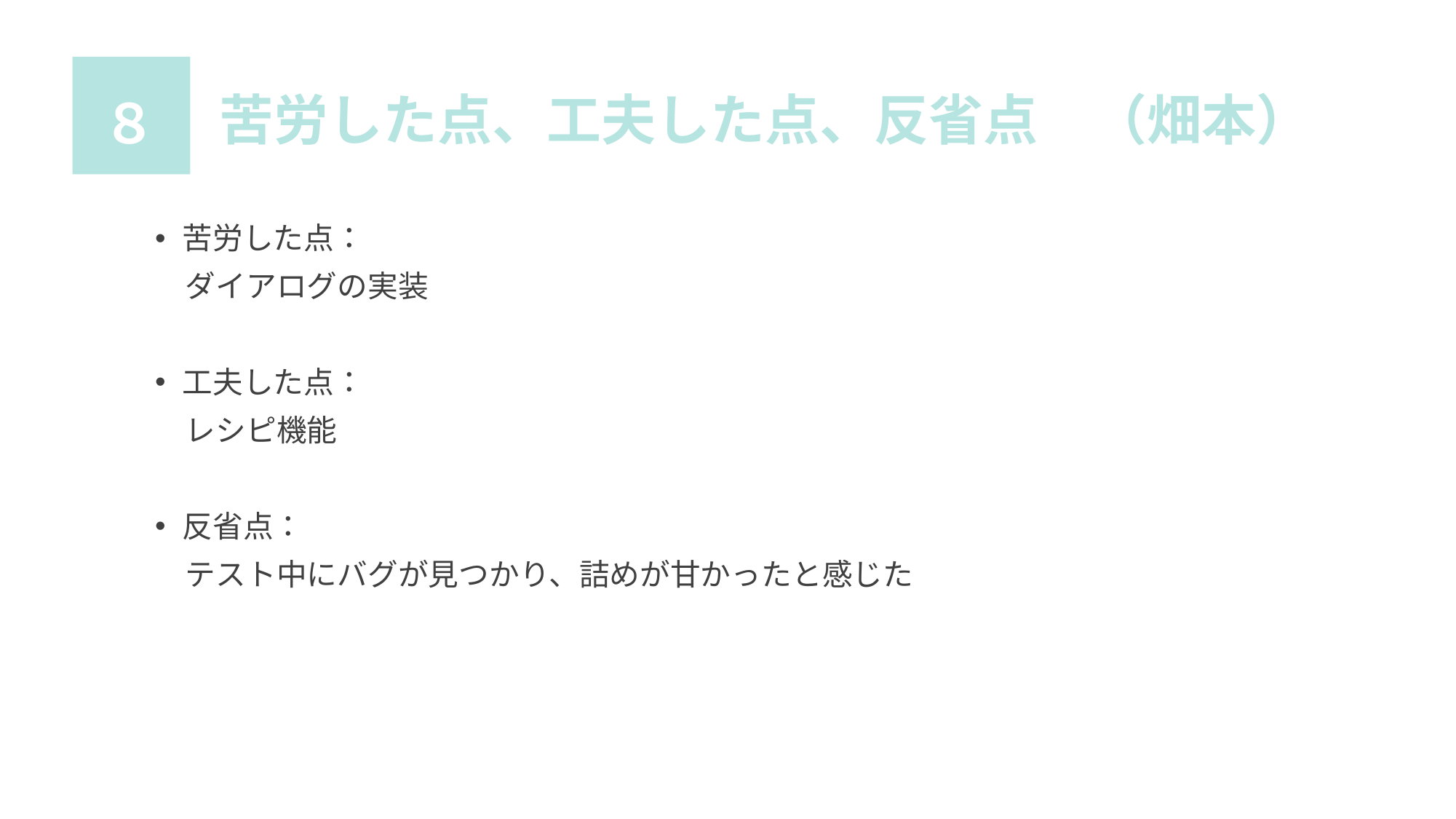

# 苦労した点、工夫した点、反省点　（畑本）

８
苦労した点：
　ダイアログの実装

工夫した点：
　レシピ機能

反省点：
　テスト中にバグが見つかり、詰めが甘かったと感じた